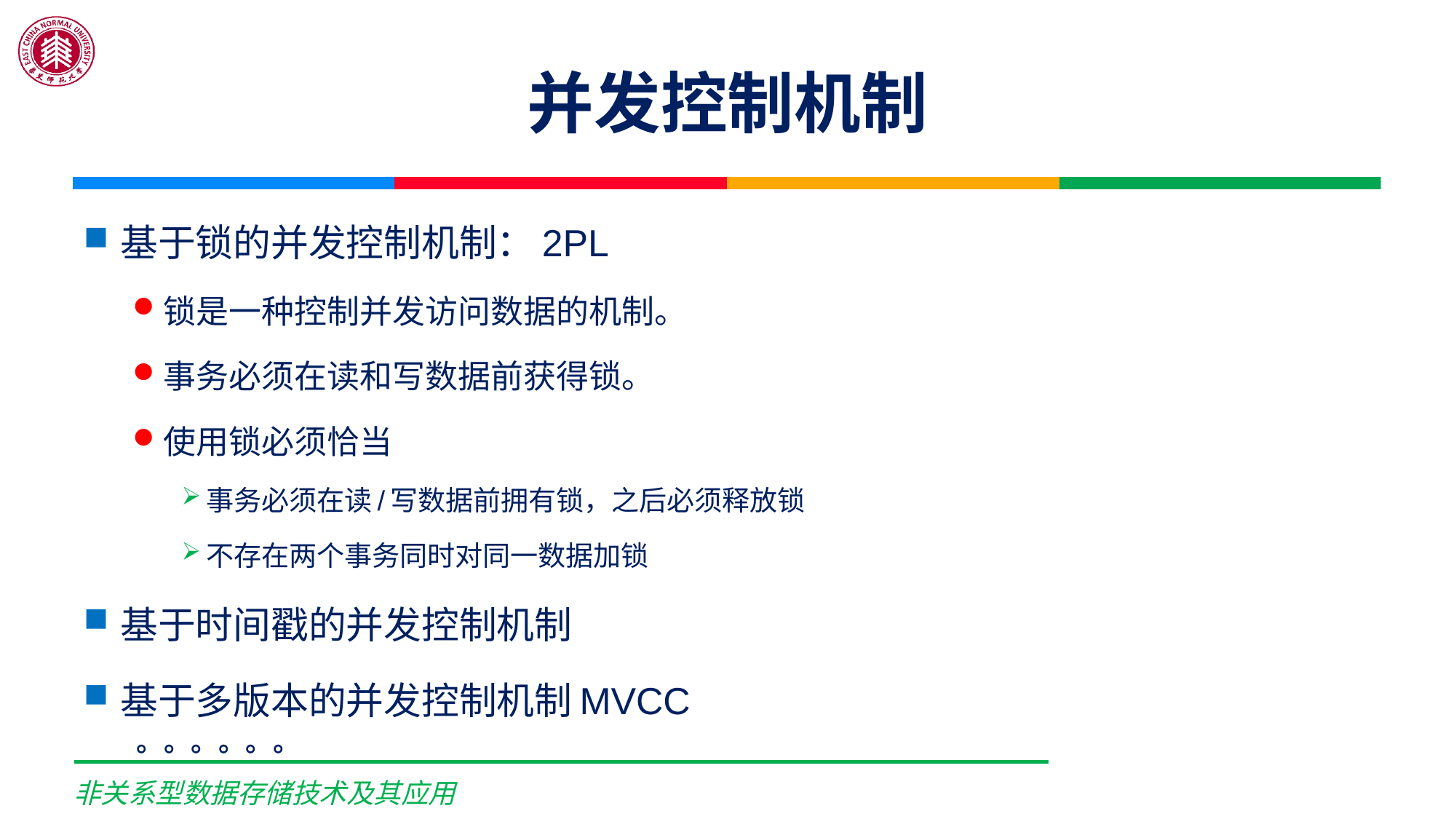

# 并发控制机制
基于锁的并发控制机制：2PL
锁是一种控制并发访问数据的机制。
事务必须在读和写数据前获得锁。
使用锁必须恰当
事务必须在读/写数据前拥有锁，之后必须释放锁
不存在两个事务同时对同一数据加锁
基于时间戳的并发控制机制
基于多版本的并发控制机制MVCC

。。。。。。